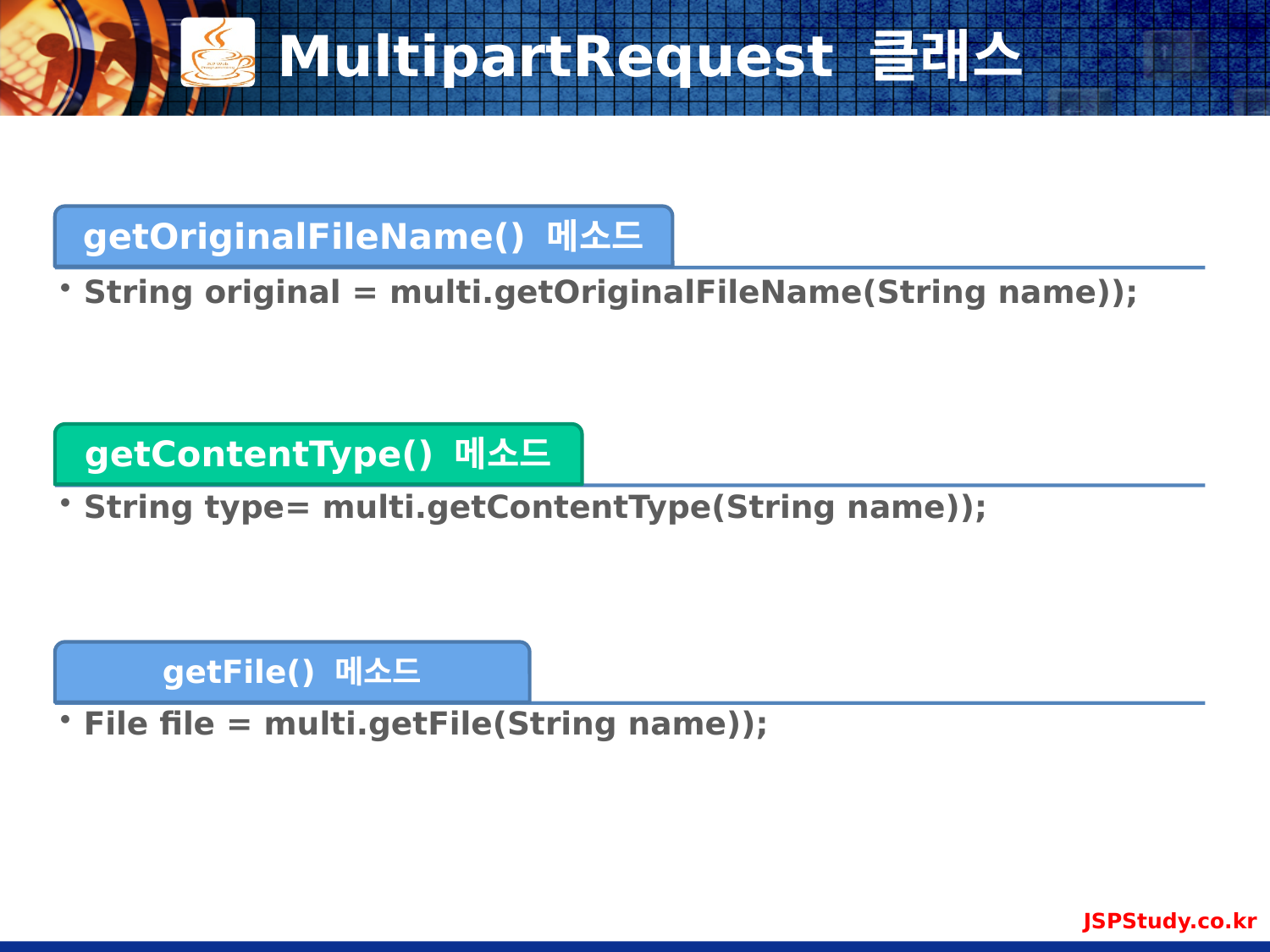

# MultipartRequest 클래스

getOriginalFileName() 메소드
String original = multi.getOriginalFileName(String name));

getContentType() 메소드
String type= multi.getContentType(String name));

getFile() 메소드
File file = multi.getFile(String name));
JSPStudy.co.kr